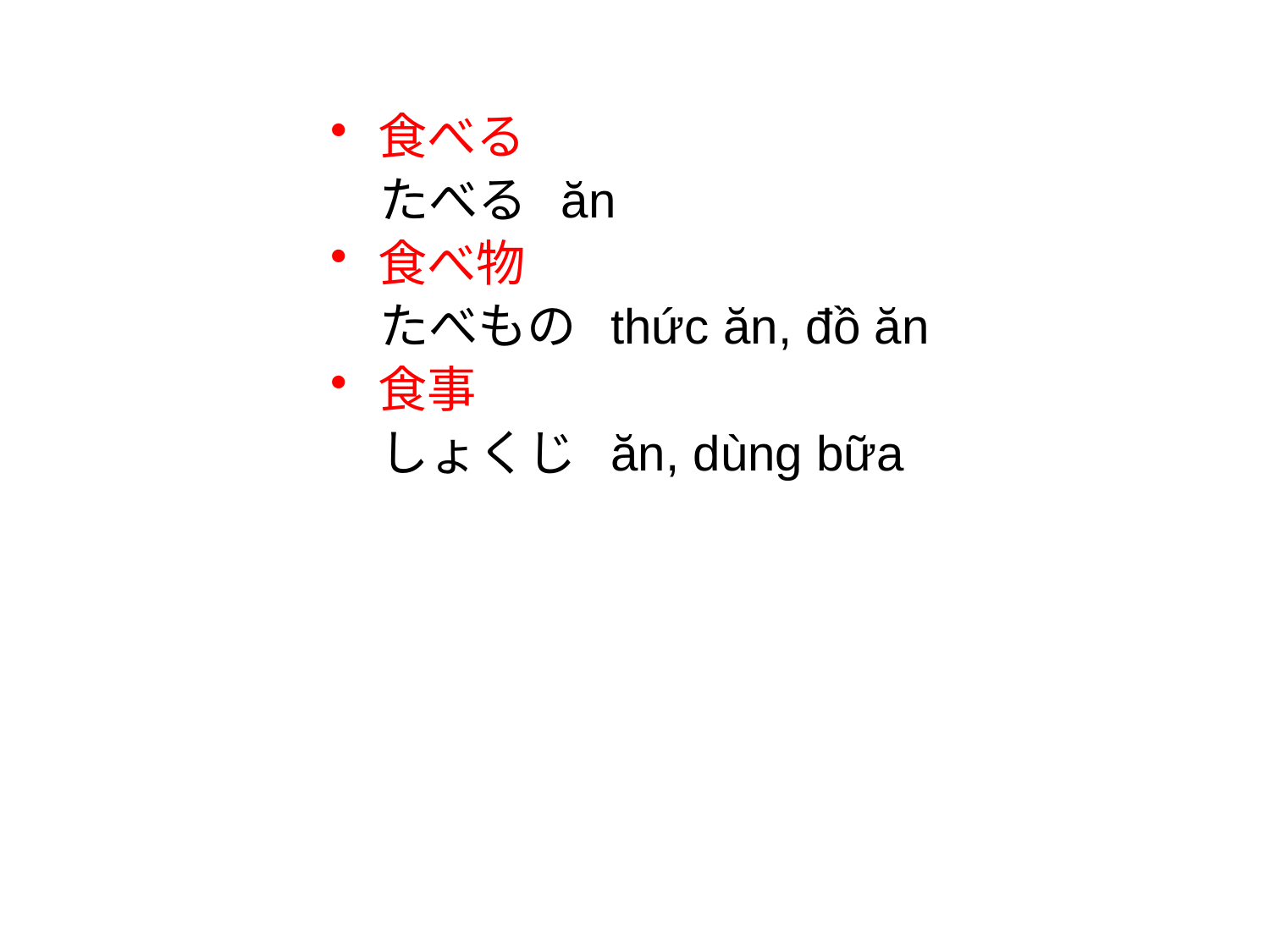

食べる
　たべる  ăn
食べ物
　たべもの  thức ăn, đồ ăn
食事
　しょくじ  ăn, dùng bữa